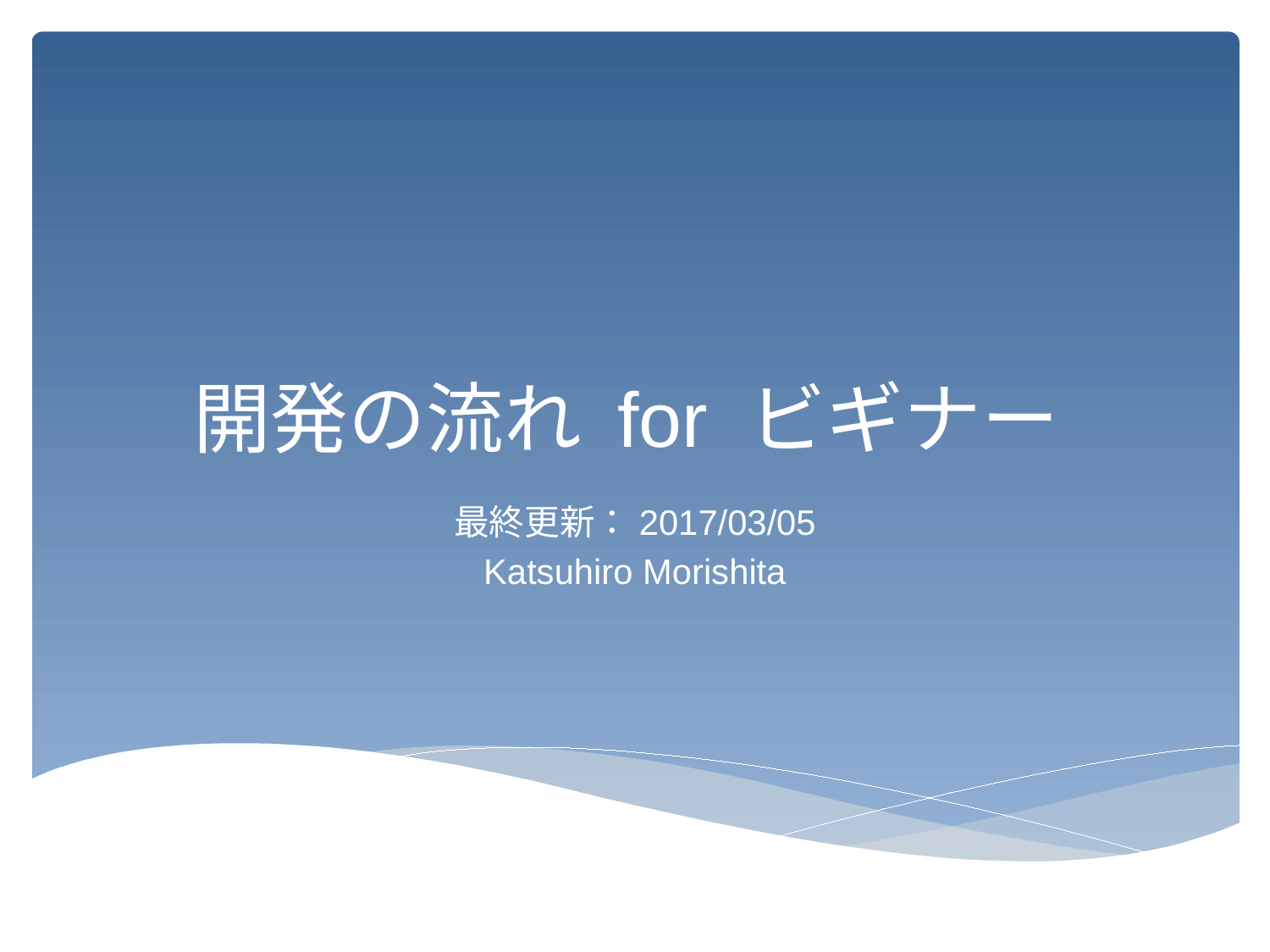

# 開発の流れ for ビギナー
最終更新：2017/03/05
Katsuhiro Morishita